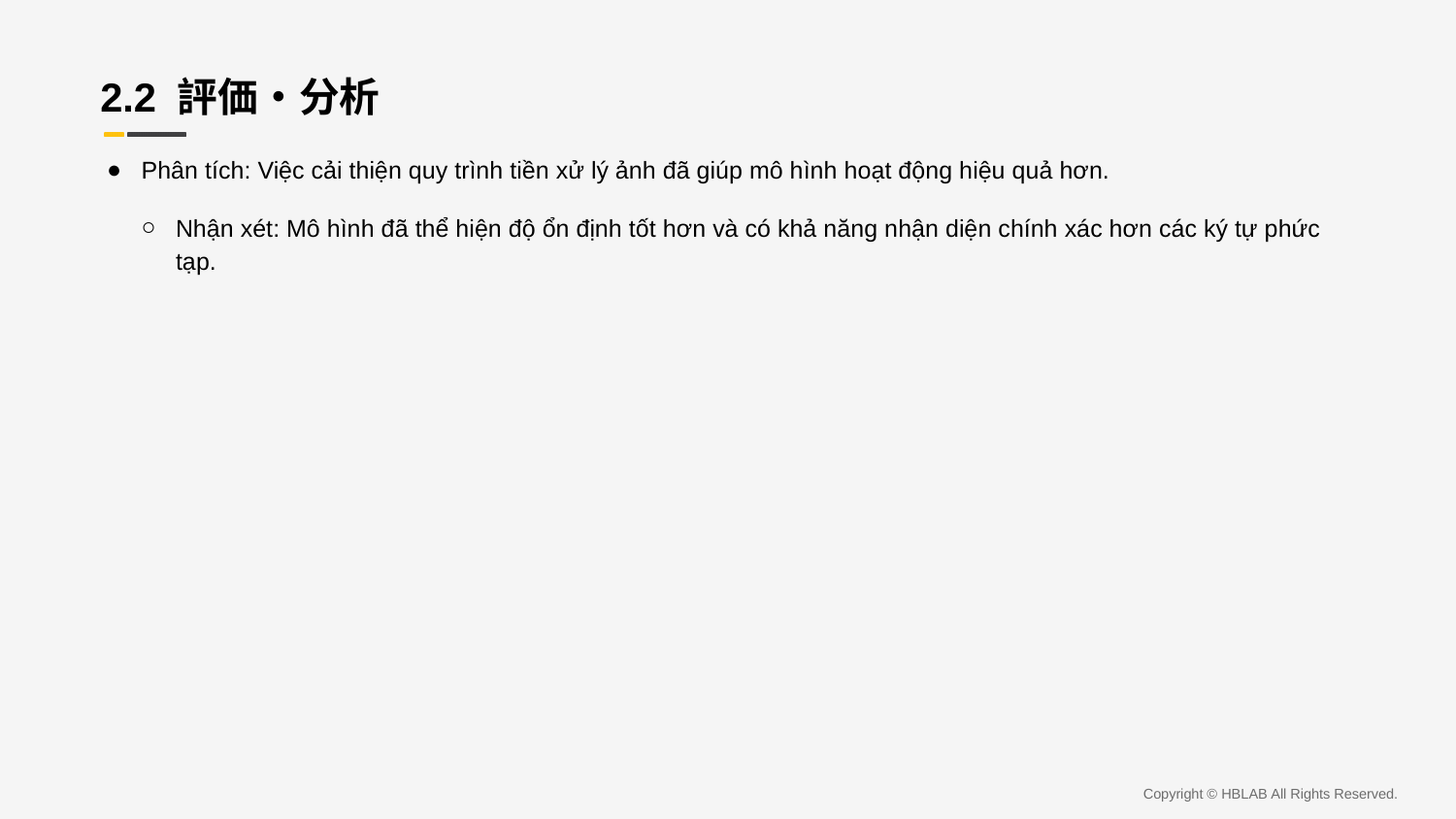

2.2 評価・分析
Phân tích: Việc cải thiện quy trình tiền xử lý ảnh đã giúp mô hình hoạt động hiệu quả hơn.
Nhận xét: Mô hình đã thể hiện độ ổn định tốt hơn và có khả năng nhận diện chính xác hơn các ký tự phức tạp.